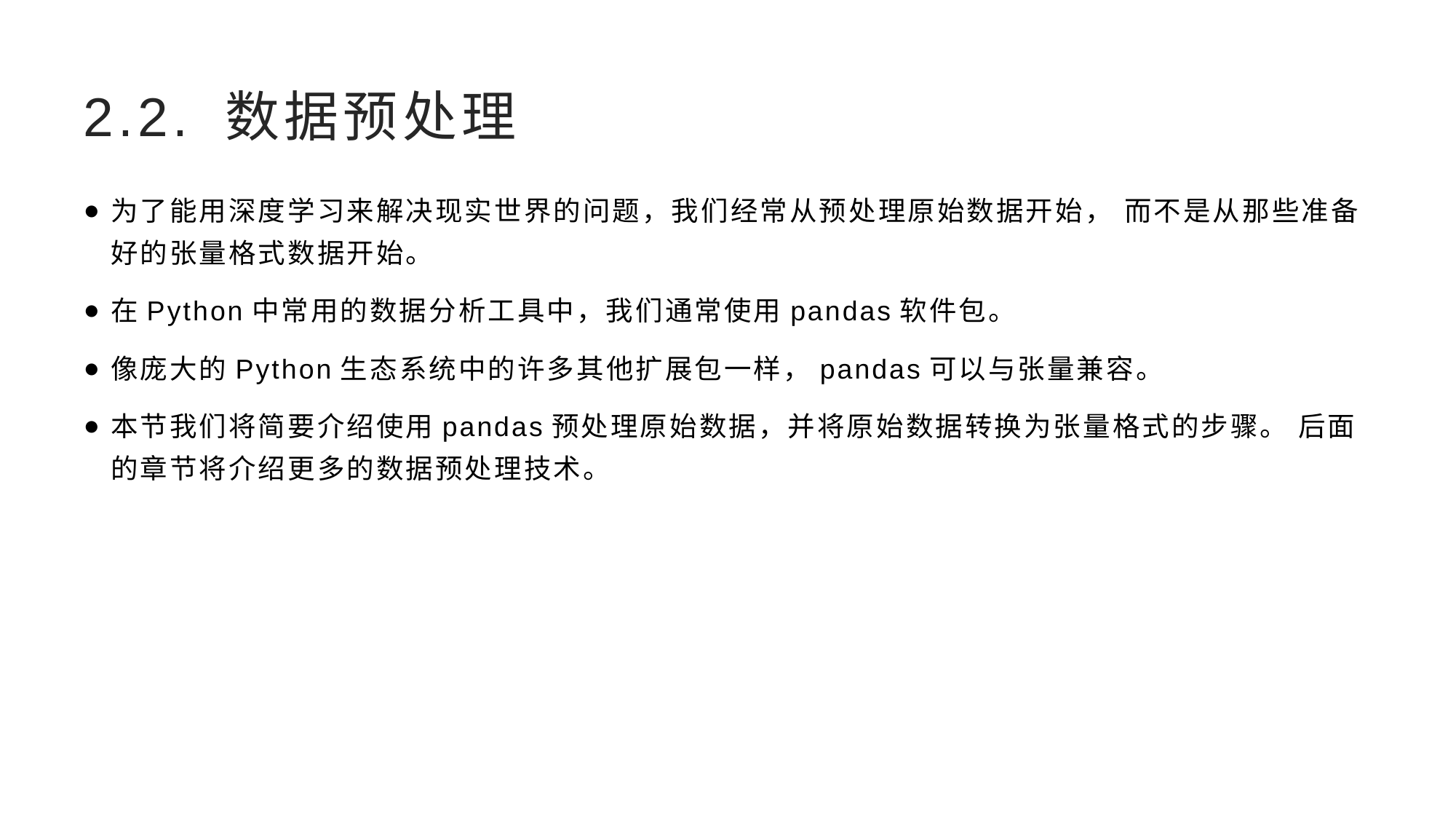

# 2.2. 数据预处理
为了能用深度学习来解决现实世界的问题，我们经常从预处理原始数据开始， 而不是从那些准备好的张量格式数据开始。
在Python中常用的数据分析工具中，我们通常使用pandas软件包。
像庞大的Python生态系统中的许多其他扩展包一样，pandas可以与张量兼容。
本节我们将简要介绍使用pandas预处理原始数据，并将原始数据转换为张量格式的步骤。 后面的章节将介绍更多的数据预处理技术。